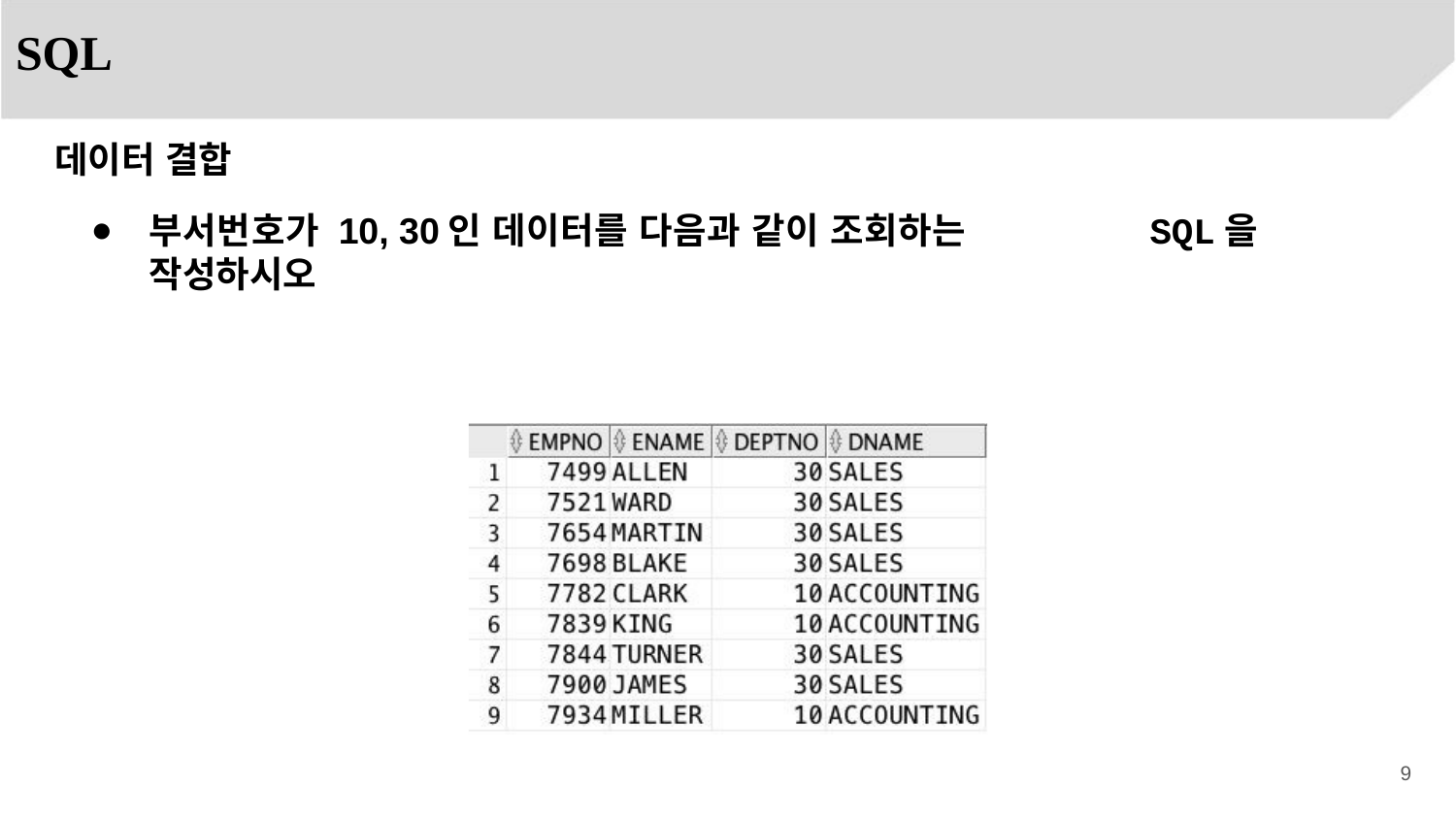

SQL

데이터 결합

부서번호가 10, 30인 데이터를 다음과 같이 조회하는	SQL을	작성하시오

9